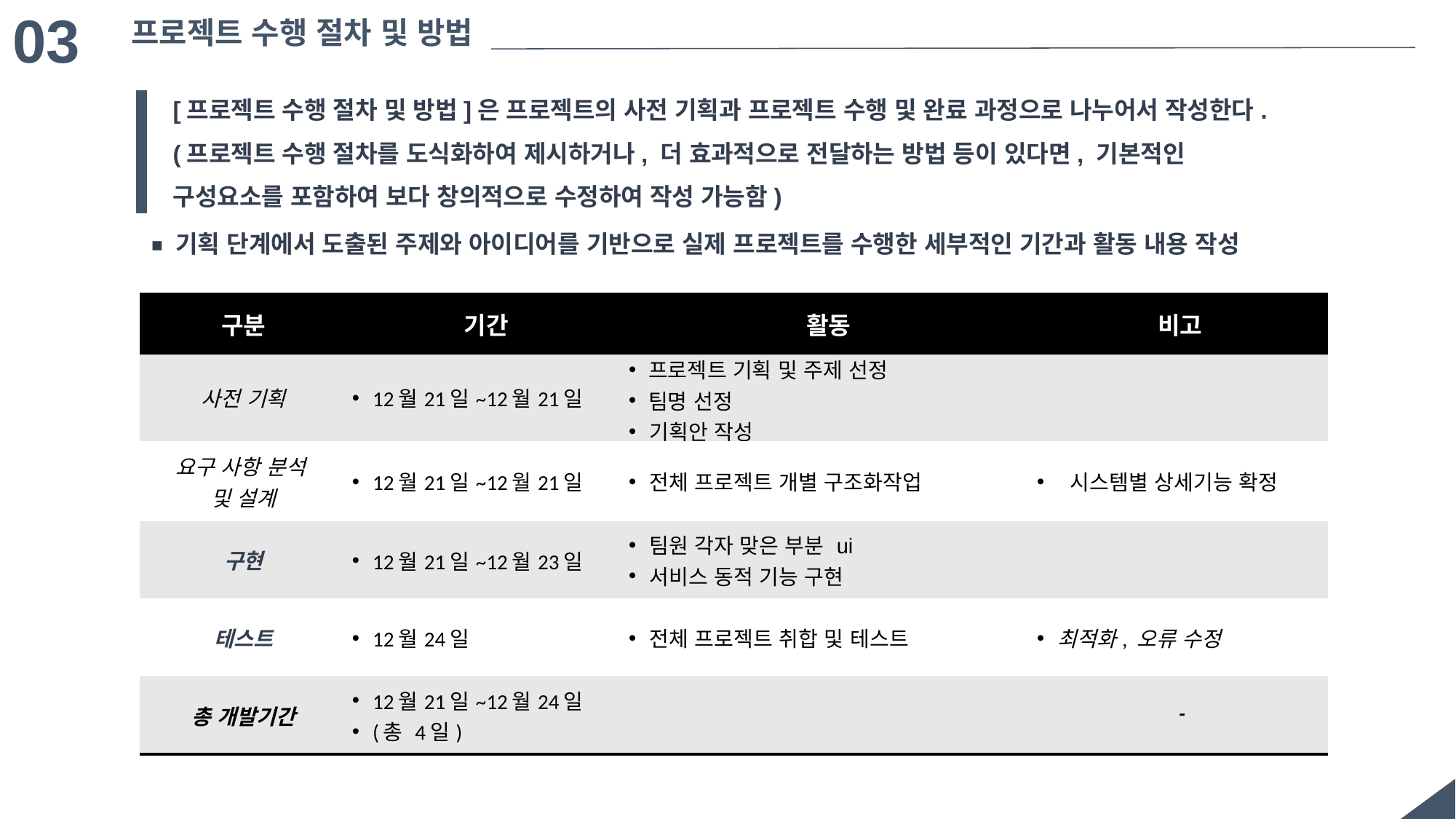

03
프로젝트 수행 절차 및 방법
[프로젝트 수행 절차 및 방법]은 프로젝트의 사전 기획과 프로젝트 수행 및 완료 과정으로 나누어서 작성한다. (프로젝트 수행 절차를 도식화하여 제시하거나, 더 효과적으로 전달하는 방법 등이 있다면, 기본적인 구성요소를 포함하여 보다 창의적으로 수정하여 작성 가능함)

◾ 기획 단계에서 도출된 주제와 아이디어를 기반으로 실제 프로젝트를 수행한 세부적인 기간과 활동 내용 작성
| 구분 | 기간 | 활동 | 비고 |
| --- | --- | --- | --- |
| 사전 기획 | 12월21일~12월21일 | 프로젝트 기획 및 주제 선정  팀명 선정 기획안 작성 |  |
| 요구 사항 분석 및 설계 | 12월21일~12월21일 | 전체 프로젝트 개별 구조화작업 | 시스템별 상세기능 확정 |
| 구현 | 12월21일~12월23일 | 팀원 각자 맞은 부분 ui  서비스 동적 기능 구현 |  |
| 테스트 | 12월24일 | 전체 프로젝트 취합 및 테스트 | 최적화, 오류 수정 |
| 총 개발기간 | 12월21일~12월24일 (총 4일) |  | - |